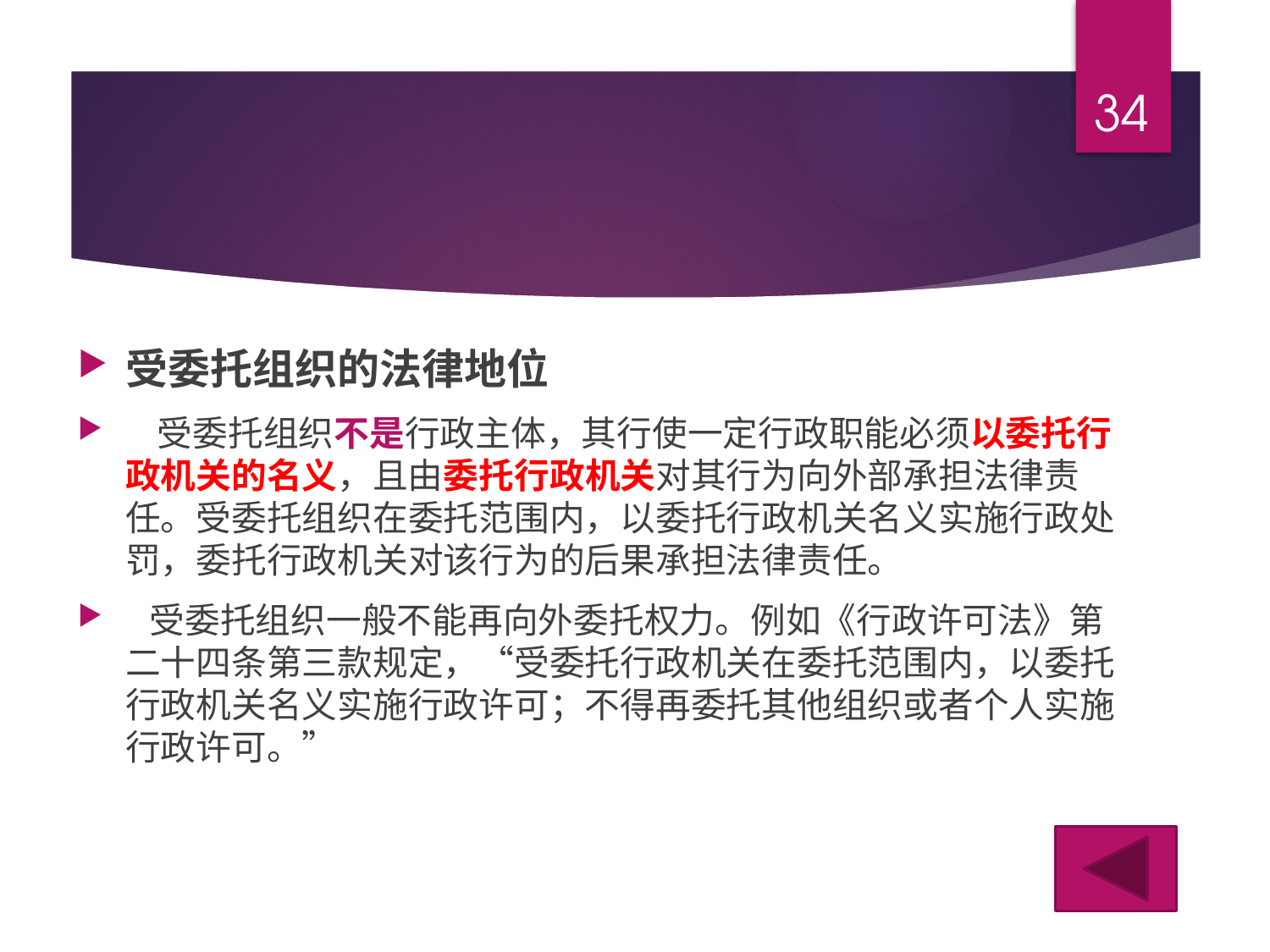

34
#
受委托组织的法律地位
   受委托组织不是行政主体，其行使一定行政职能必须以委托行政机关的名义，且由委托行政机关对其行为向外部承担法律责任。受委托组织在委托范围内，以委托行政机关名义实施行政处罚，委托行政机关对该行为的后果承担法律责任。
  受委托组织一般不能再向外委托权力。例如《行政许可法》第二十四条第三款规定，“受委托行政机关在委托范围内，以委托行政机关名义实施行政许可；不得再委托其他组织或者个人实施行政许可。”